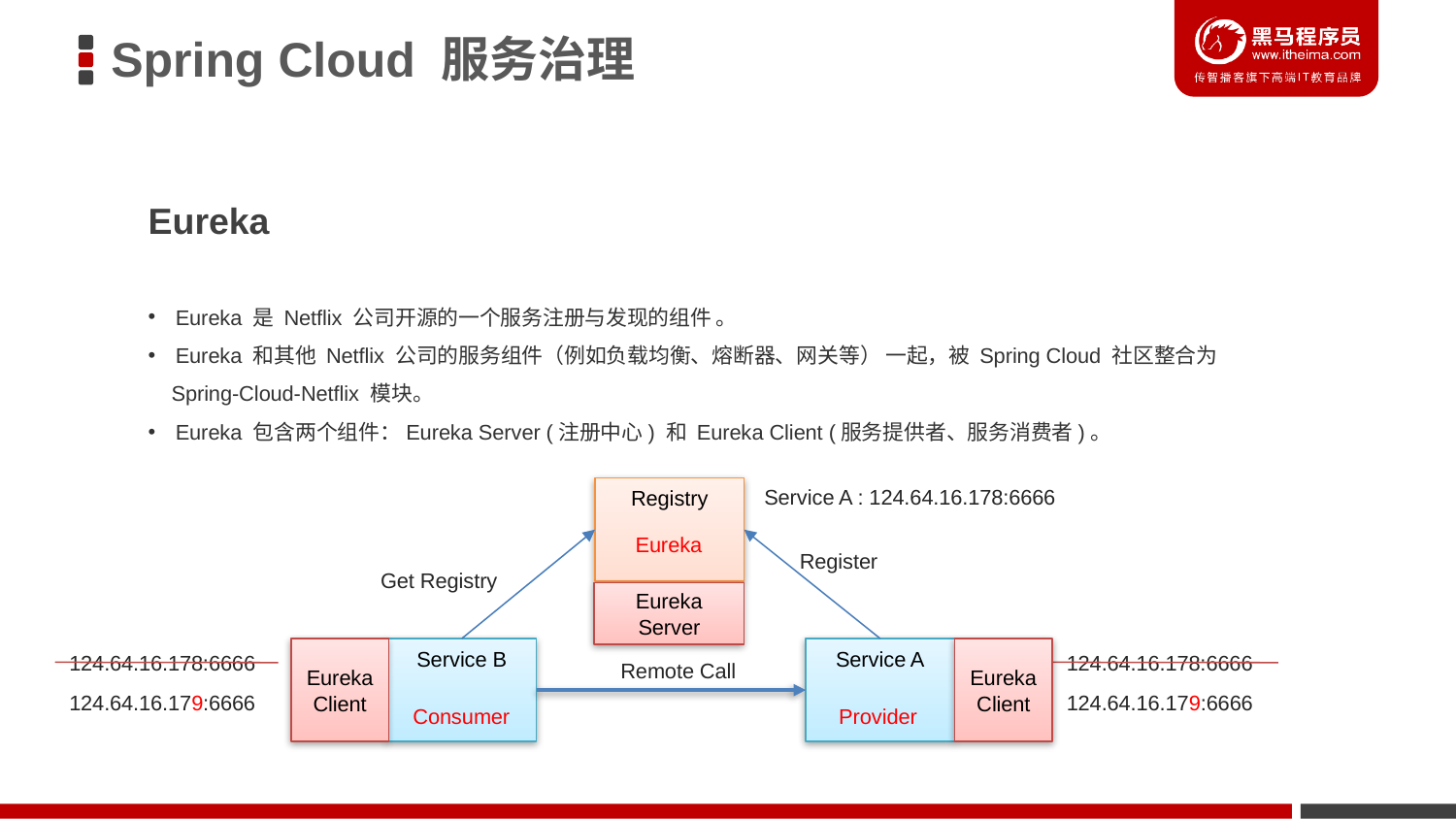

Spring Cloud 服务治理
Eureka
Eureka 是 Netflix 公司开源的一个服务注册与发现的组件 。
Eureka 和其他 Netflix 公司的服务组件（例如负载均衡、熔断器、网关等） 一起，被 Spring Cloud 社区整合为
    Spring-Cloud-Netflix 模块。
Eureka 包含两个组件：Eureka Server (注册中心) 和 Eureka Client (服务提供者、服务消费者)。
Service A : 124.64.16.178:6666
Registry
Eureka
Register
Get Registry
Eureka
Server
Eureka
Client
Service B
Service A
Eureka
Client
124.64.16.178:6666
124.64.16.178:6666
Remote Call
124.64.16.179:6666
124.64.16.179:6666
Consumer
Provider